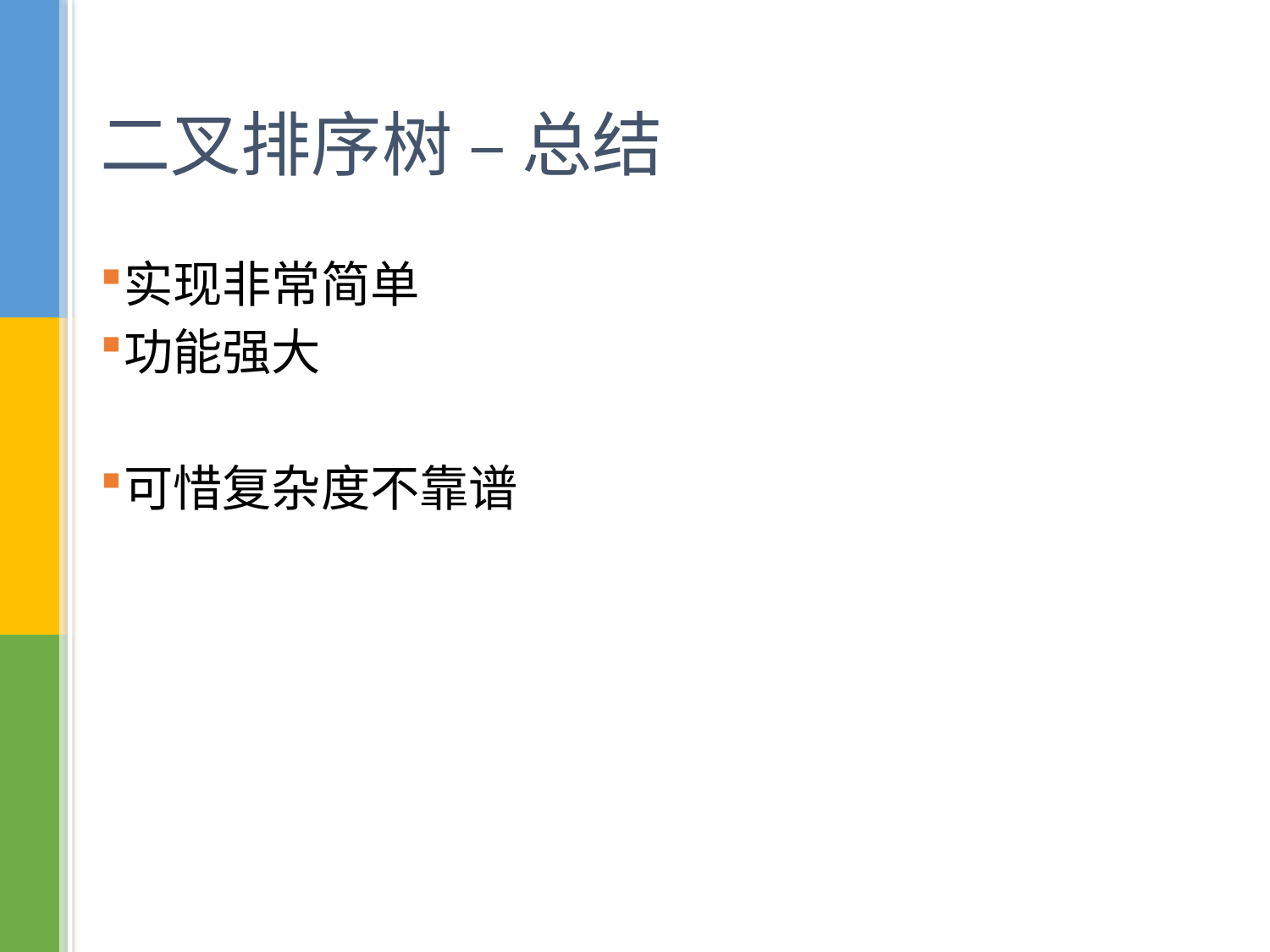

# 二叉排序树 – 总结
实现非常简单
功能强大

可惜复杂度不靠谱